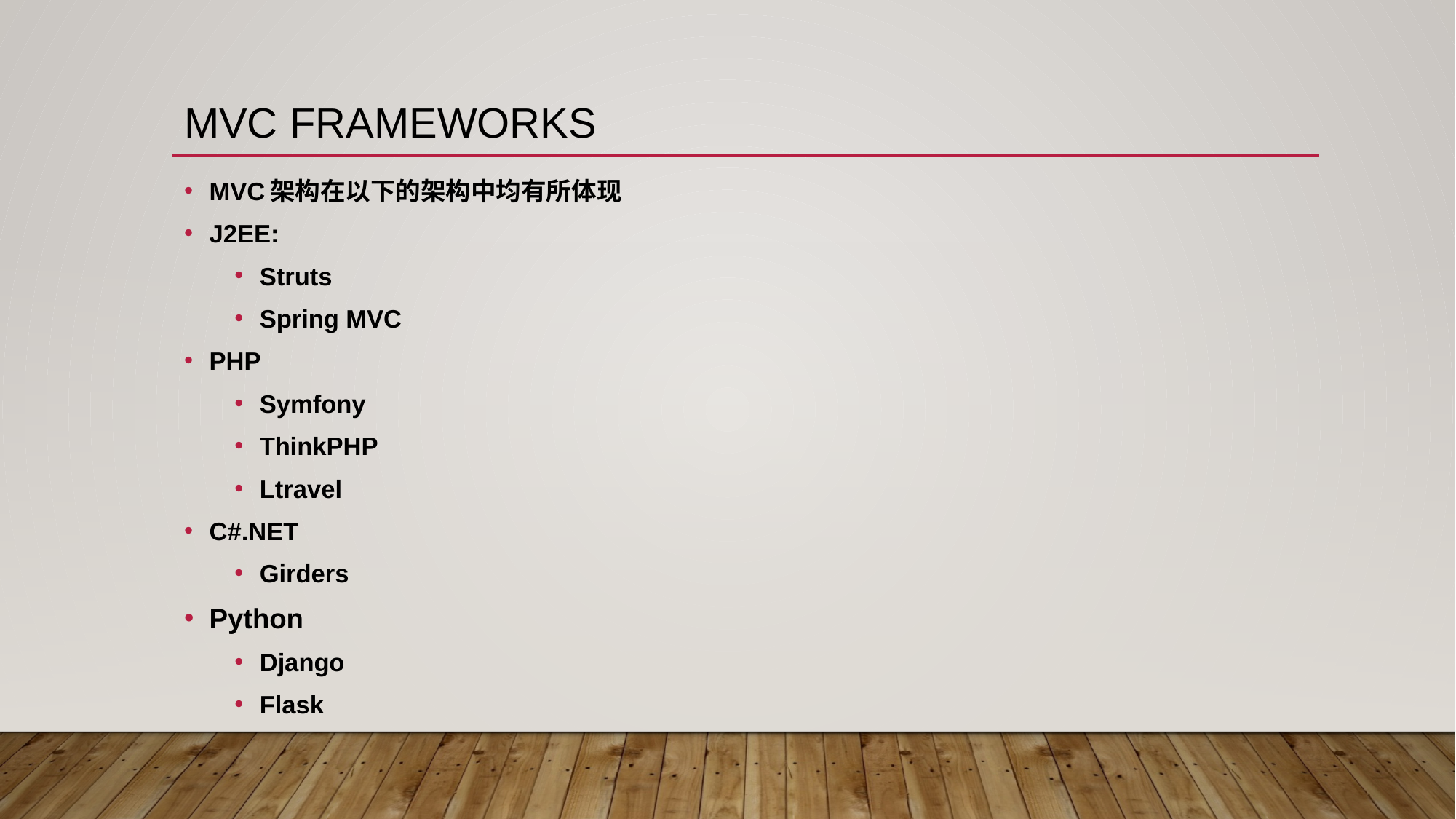

# MVC Frameworks
MVC架构在以下的架构中均有所体现
J2EE:
Struts
Spring MVC
PHP
Symfony
ThinkPHP
Ltravel
C#.NET
Girders
Python
Django
Flask